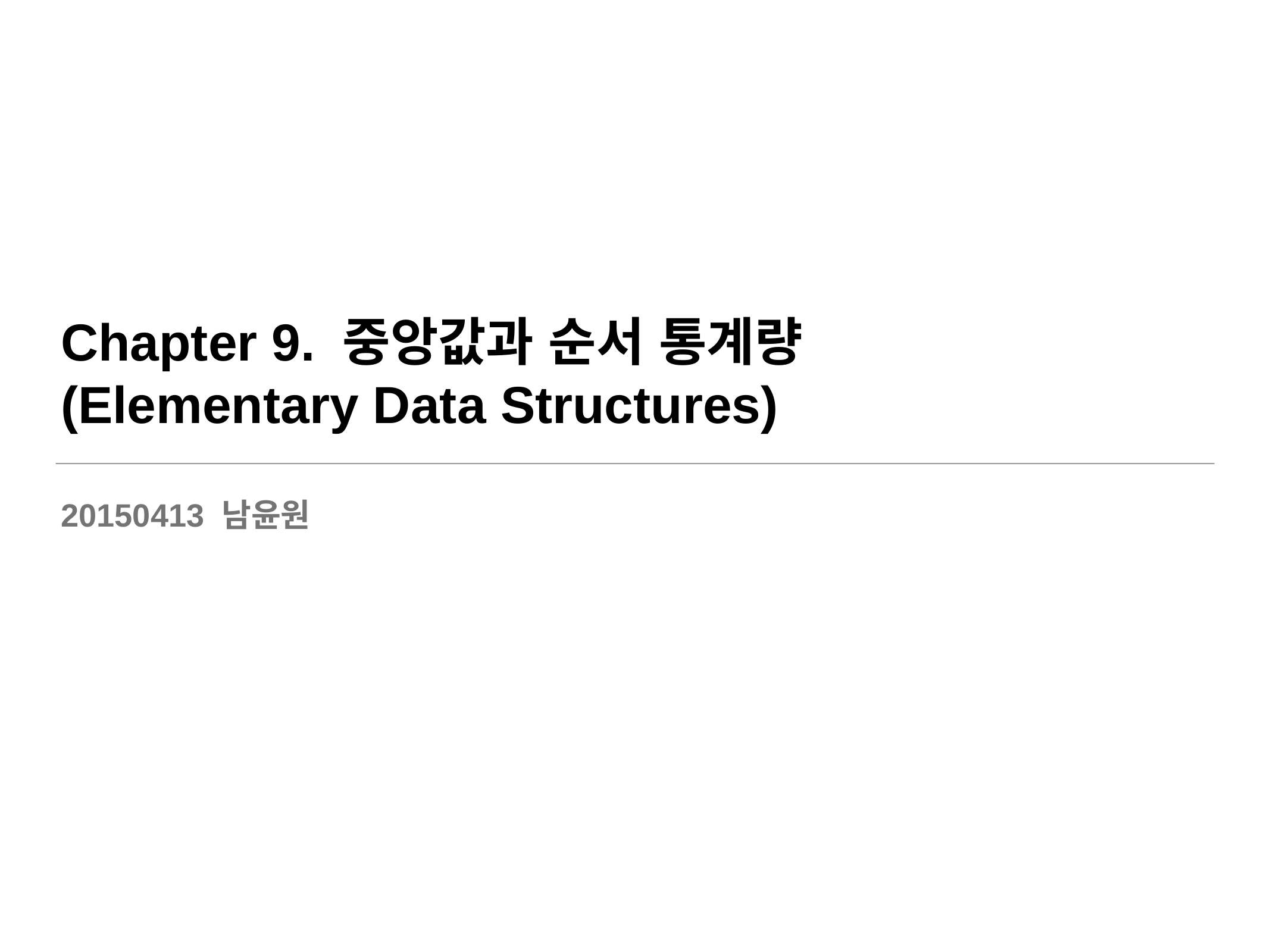

# Chapter 9. 중앙값과 순서 통계량 (Elementary Data Structures)

20150413 남윤원